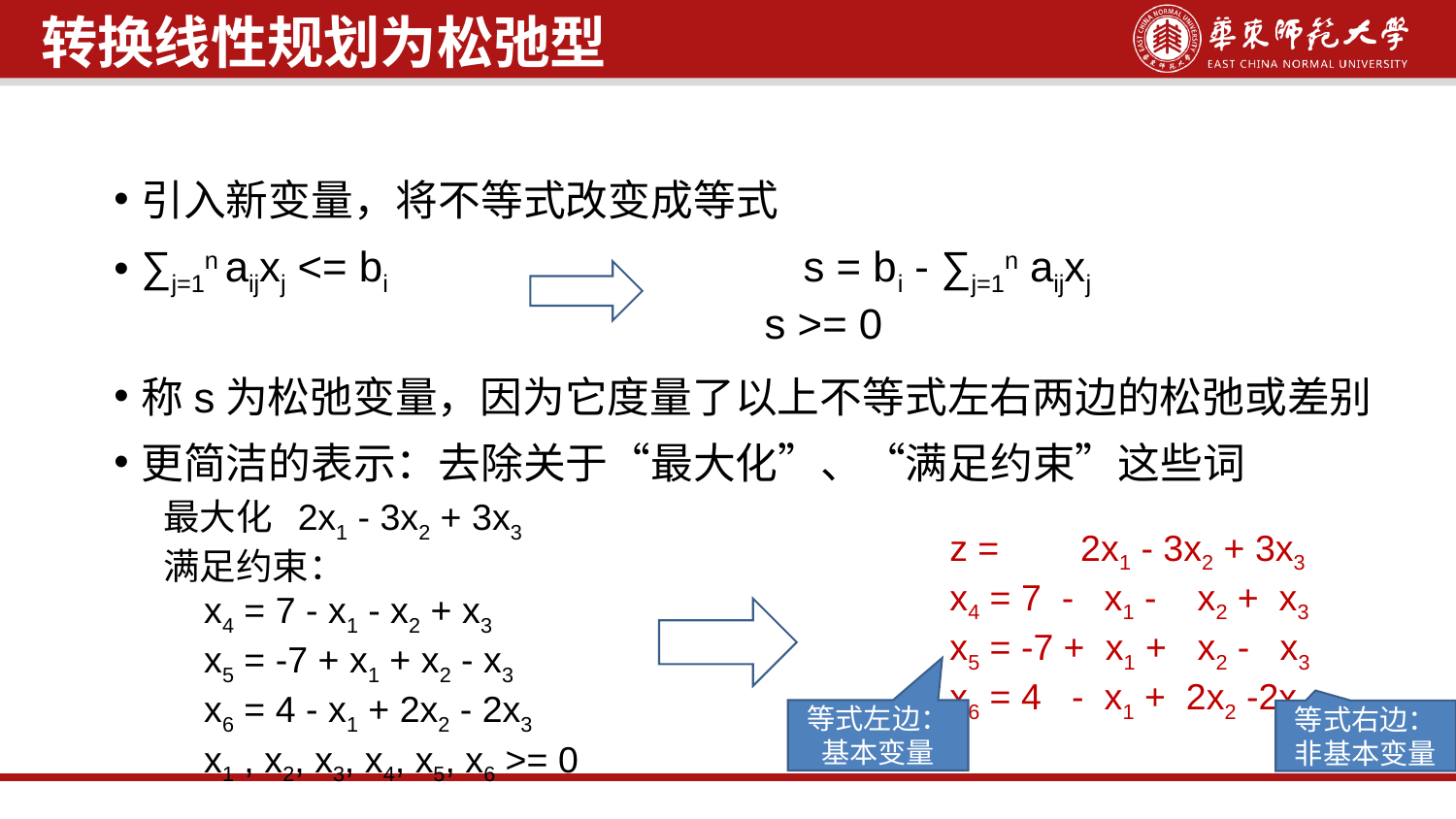

转换线性规划为松弛型
引入新变量，将不等式改变成等式
∑j=1n aijxj <= bi                                   s = bi - ∑j=1n aijxj
                                                                                        s >= 0
称s为松弛变量，因为它度量了以上不等式左右两边的松弛或差别
更简洁的表示：去除关于“最大化”、“满足约束”这些词

最大化  2x1 - 3x2 + 3x3
满足约束：
    x4 = 7 - x1 - x2 + x3
    x5 = -7 + x1 + x2 - x3
    x6 = 4 - x1 + 2x2 - 2x3
    x1 , x2, x3, x4, x5, x6 >= 0
    z =        2x1 - 3x2 + 3x3
    x4 = 7  -   x1 -    x2 +  x3
    x5 = -7 +  x1 +   x2 -   x3
    x6 = 4   -  x1 +  2x2 -2x3

等式左边：基本变量
等式右边：非基本变量